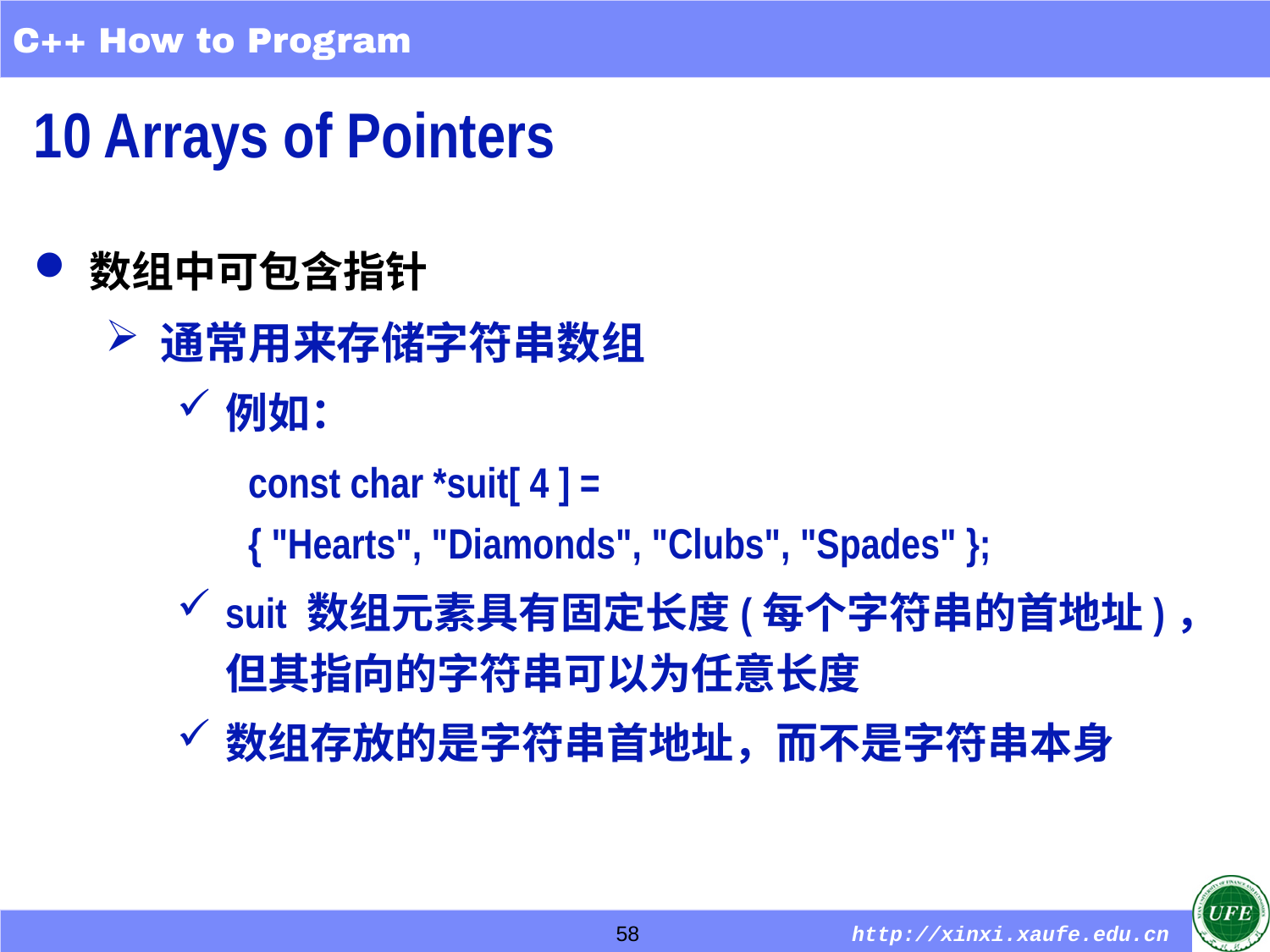

10 Arrays of Pointers
数组中可包含指针
通常用来存储字符串数组
例如：
const char *suit[ 4 ] =
{ "Hearts", "Diamonds", "Clubs", "Spades" };
suit 数组元素具有固定长度(每个字符串的首地址)，但其指向的字符串可以为任意长度
数组存放的是字符串首地址，而不是字符串本身
58